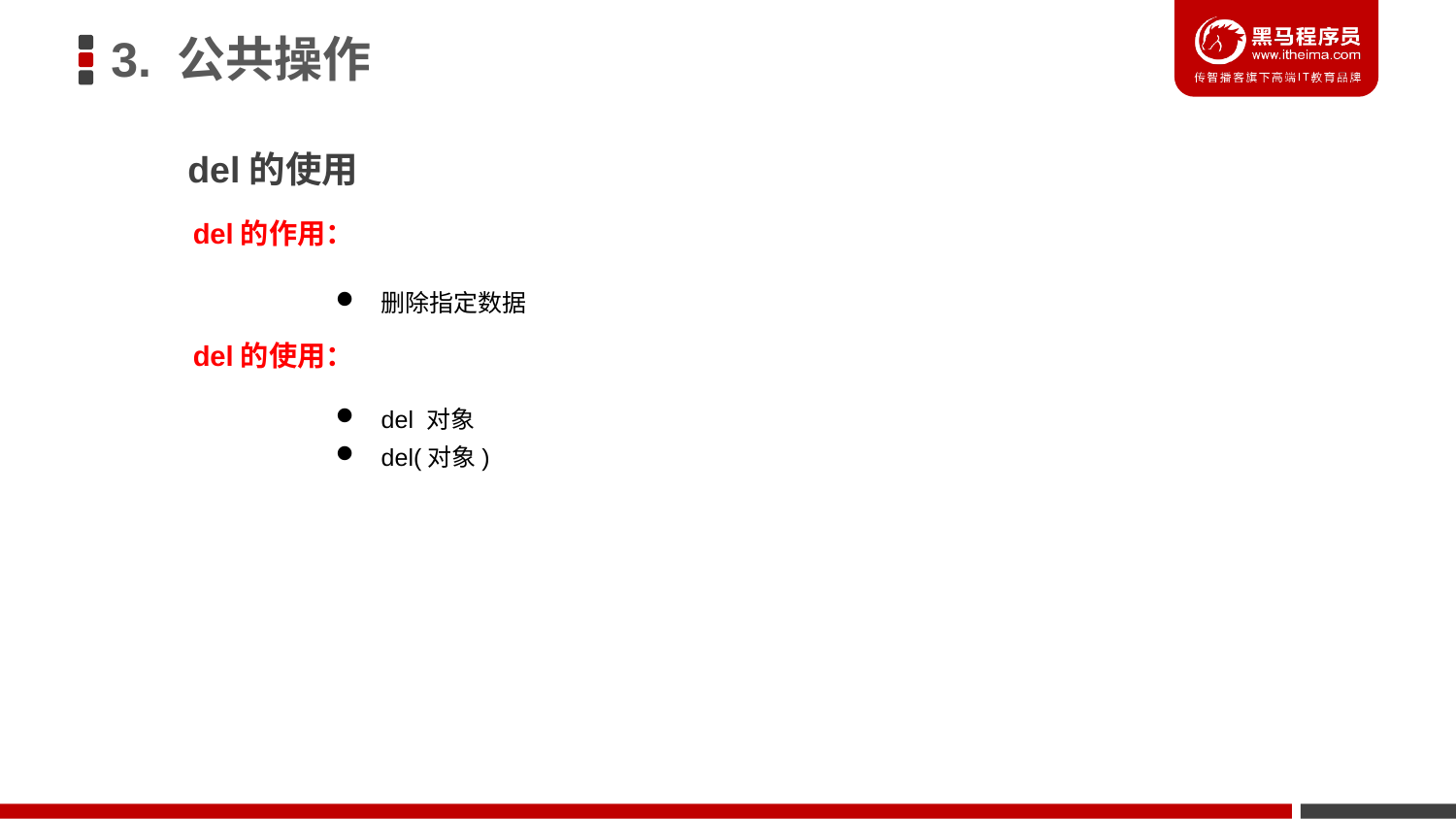

3. 公共操作
del的使用
del的作用：

删除指定数据
del的使用：

del 对象
del(对象)